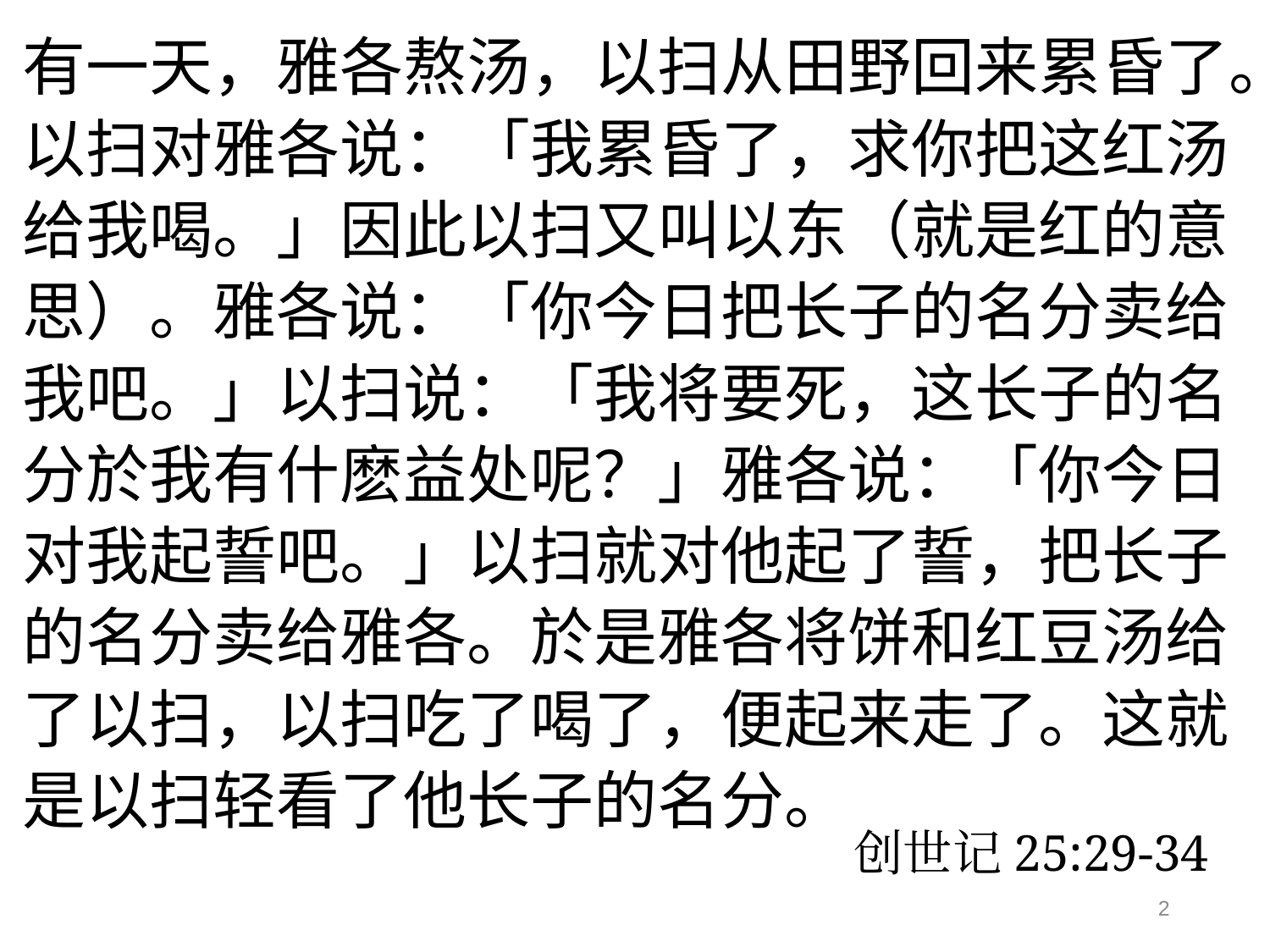

有一天，雅各熬汤，以扫从田野回来累昏了。以扫对雅各说：「我累昏了，求你把这红汤给我喝。」因此以扫又叫以东（就是红的意思）。雅各说：「你今日把长子的名分卖给我吧。」以扫说：「我将要死，这长子的名分於我有什麽益处呢？」雅各说：「你今日对我起誓吧。」以扫就对他起了誓，把长子的名分卖给雅各。於是雅各将饼和红豆汤给了以扫，以扫吃了喝了，便起来走了。这就是以扫轻看了他长子的名分。
创世记25:29-34
2